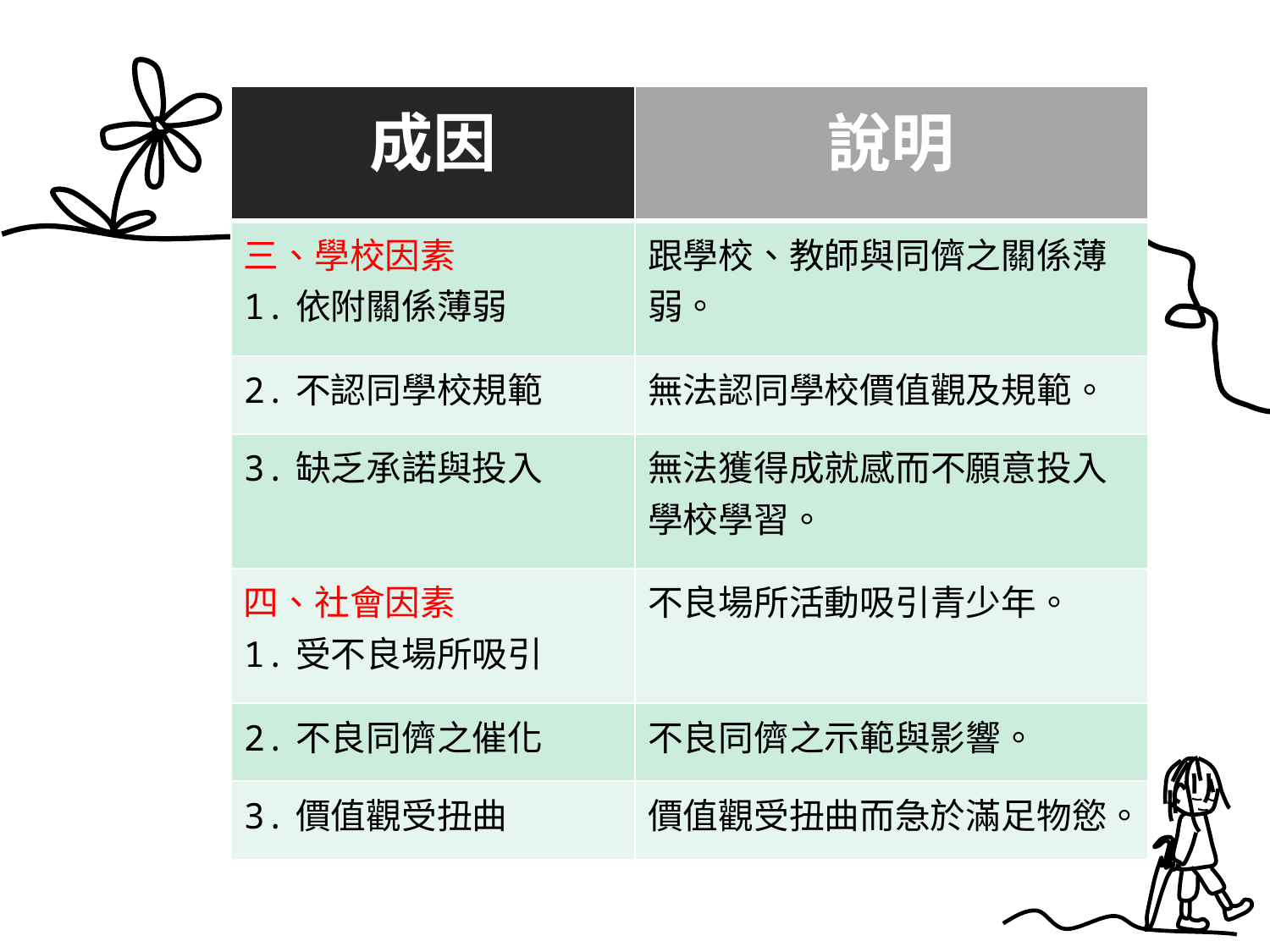

| 成因 | 說明 |
| --- | --- |
| 三、學校因素 1.依附關係薄弱 | 跟學校、教師與同儕之關係薄弱。 |
| 2.不認同學校規範 | 無法認同學校價值觀及規範。 |
| 3.缺乏承諾與投入 | 無法獲得成就感而不願意投入學校學習。 |
| 四、社會因素 1.受不良場所吸引 | 不良場所活動吸引青少年。 |
| 2.不良同儕之催化 | 不良同儕之示範與影響。 |
| 3.價值觀受扭曲 | 價值觀受扭曲而急於滿足物慾。 |